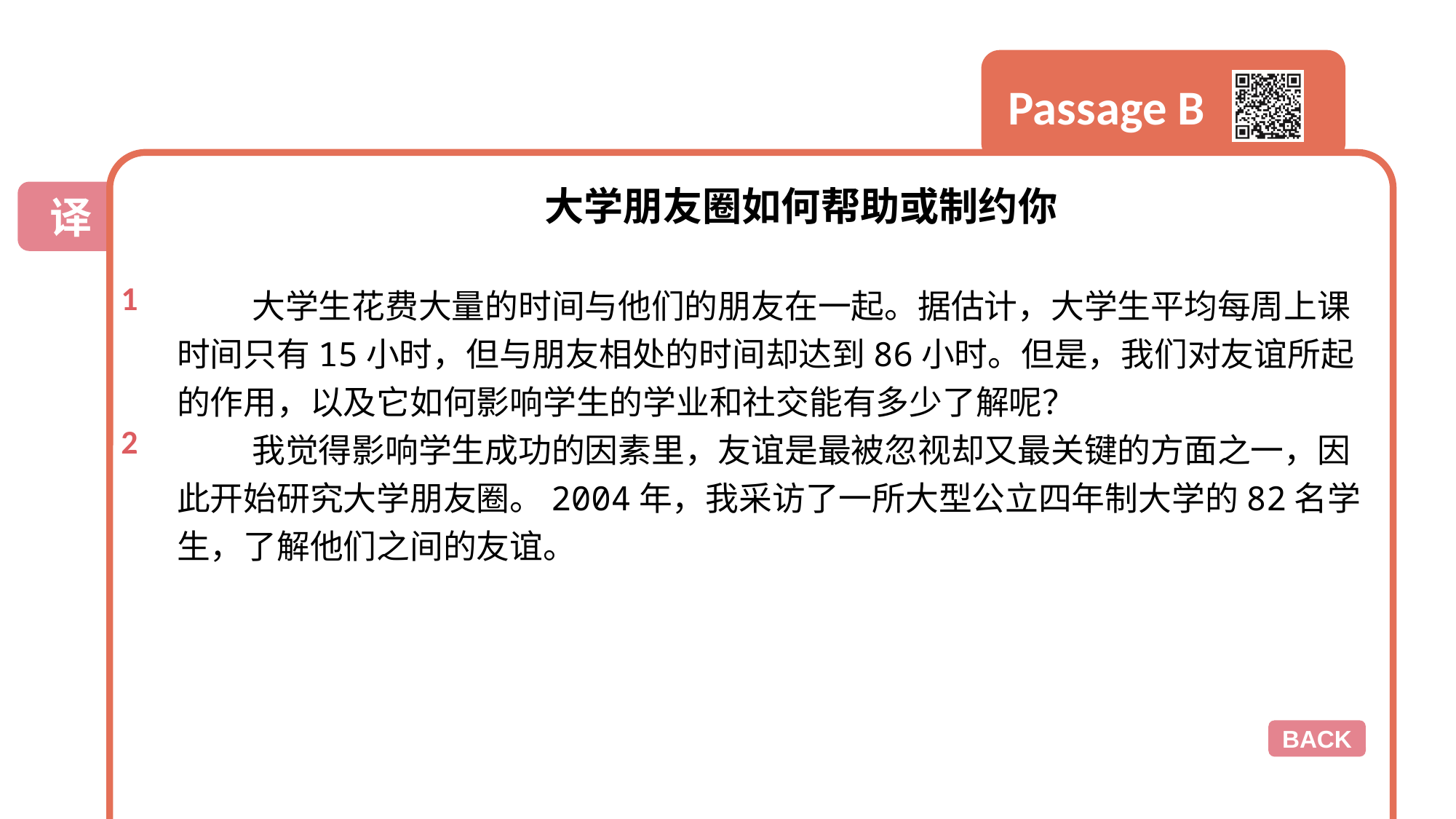

1

2

大学朋友圈如何帮助或制约你

大学生花费大量的时间与他们的朋友在一起。据估计，大学生平均每周上课时间只有15小时，但与朋友相处的时间却达到86小时。但是，我们对友谊所起的作用，以及它如何影响学生的学业和社交能有多少了解呢？
我觉得影响学生成功的因素里，友谊是最被忽视却又最关键的方面之一，因此开始研究大学朋友圈。2004年，我采访了一所大型公立四年制大学的82名学生，了解他们之间的友谊。
BACK